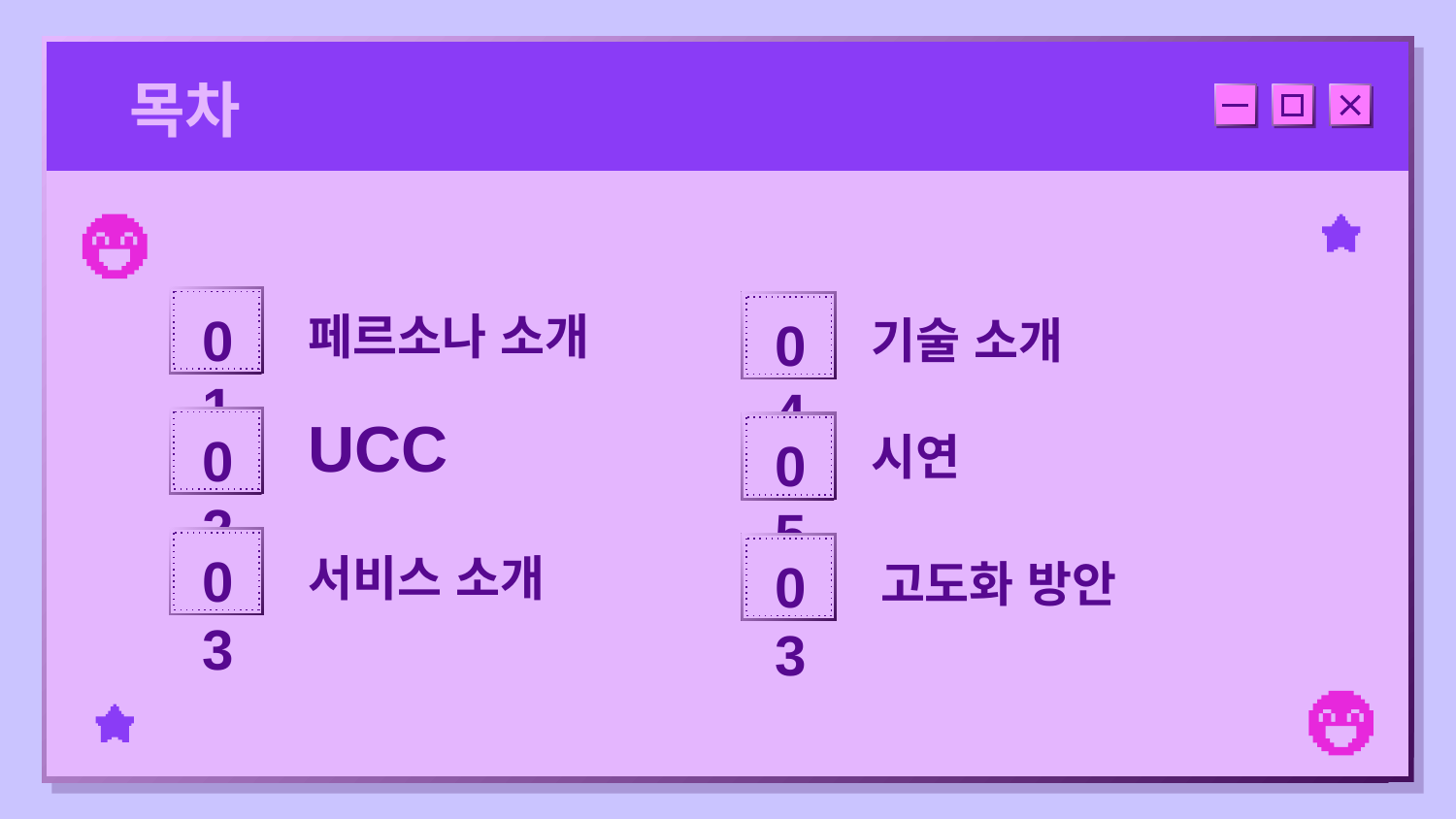

목차

01
# 페르소나 소개

04
기술 소개
UCC

02
시연

05

03
서비스 소개

03
고도화 방안